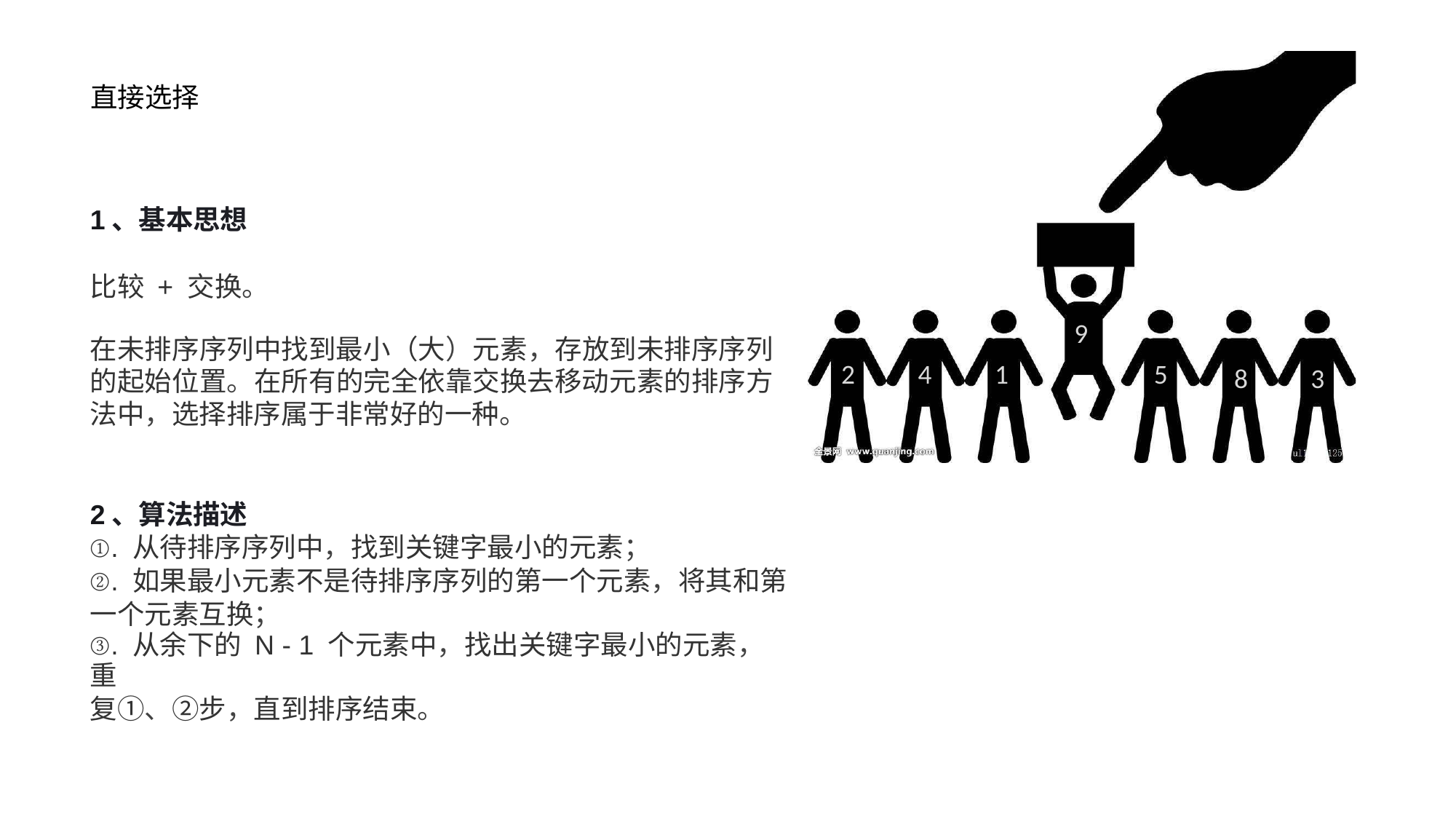

# 直接选择
1、基本思想

比较 + 交换。
9
在未排序序列中找到最小（大）元素，存放到未排序序列 的起始位置。在所有的完全依靠交换去移动元素的排序方 法中，选择排序属于非常好的一种。
2
4
1
5
8
3
2、算法描述
①. 从待排序序列中，找到关键字最小的元素；
②. 如果最小元素不是待排序序列的第一个元素，将其和第 一个元素互换；
③. 从余下的 N - 1 个元素中，找出关键字最小的元素，重
复①、②步，直到排序结束。